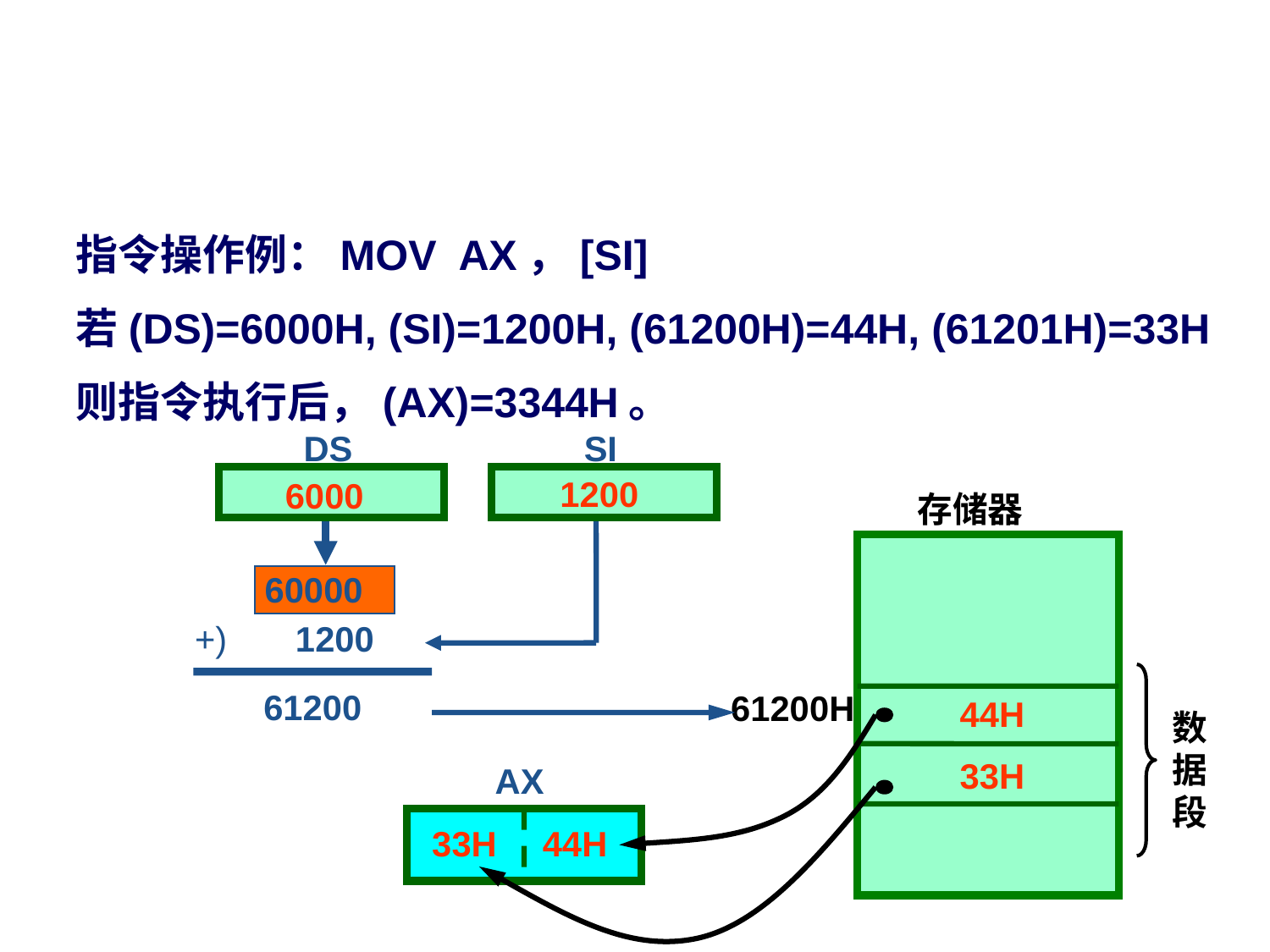

#
指令操作例：MOV  AX，[SI]
若(DS)=6000H, (SI)=1200H, (61200H)=44H, (61201H)=33H
则指令执行后，(AX)=3344H。
DS
SI

1200
6000
存储器

60000
1200
 +)

61200
61200H

44H
数据段

33H
AX

33H
44H